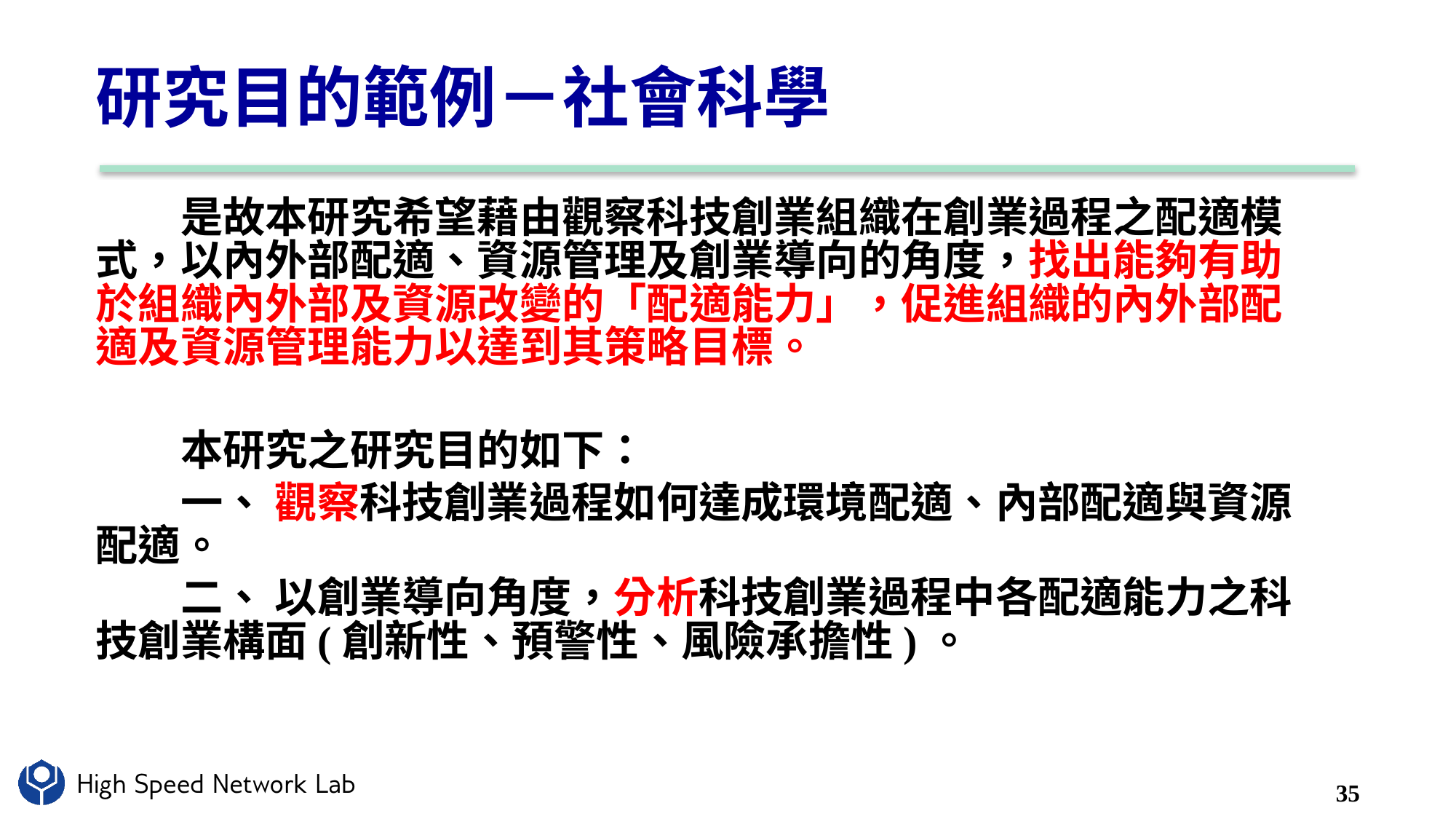

# 研究目的範例－社會科學
　　是故本研究希望藉由觀察科技創業組織在創業過程之配適模式，以內外部配適、資源管理及創業導向的角度，找出能夠有助於組織內外部及資源改變的「配適能力」，促進組織的內外部配適及資源管理能力以達到其策略目標。

　　本研究之研究目的如下：
　　一、 觀察科技創業過程如何達成環境配適、內部配適與資源配適。
　　二、 以創業導向角度，分析科技創業過程中各配適能力之科技創業構面(創新性、預警性、風險承擔性)。

35